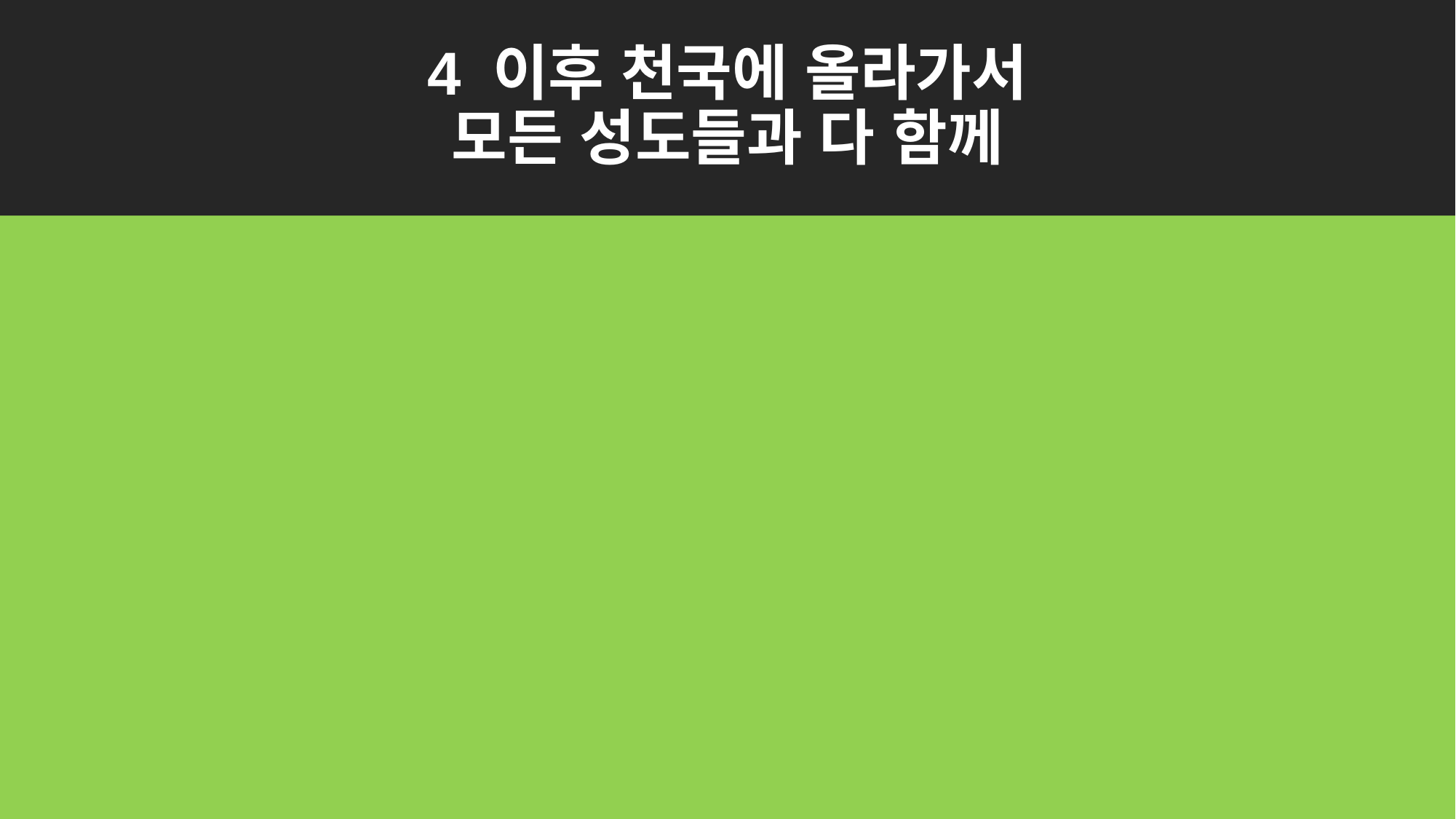

# 4 이후 천국에 올라가서 모든 성도들과 다 함께